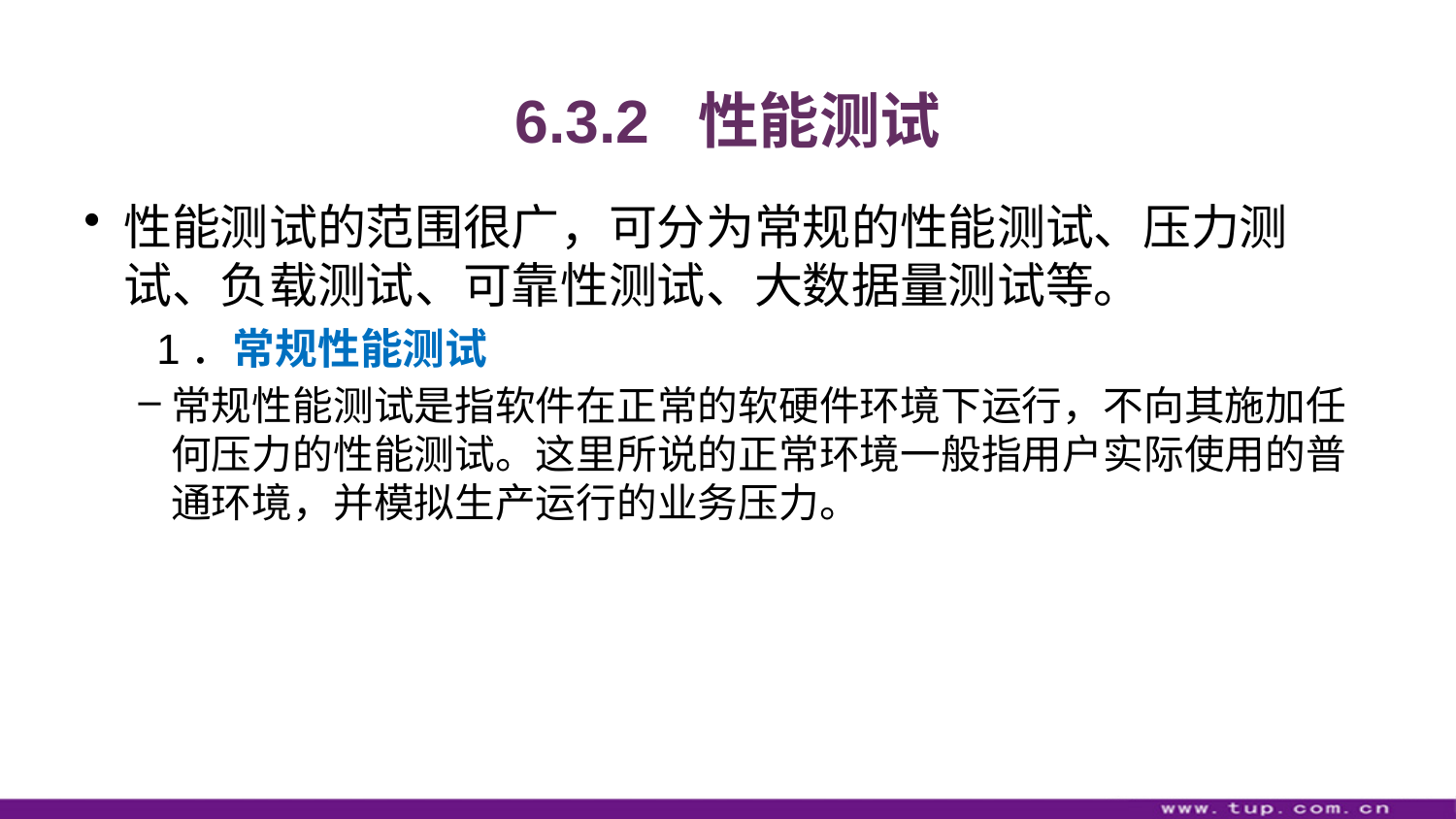

# 6.3.2  性能测试
性能测试的范围很广，可分为常规的性能测试、压力测试、负载测试、可靠性测试、大数据量测试等。
1．常规性能测试
常规性能测试是指软件在正常的软硬件环境下运行，不向其施加任何压力的性能测试。这里所说的正常环境一般指用户实际使用的普通环境，并模拟生产运行的业务压力。